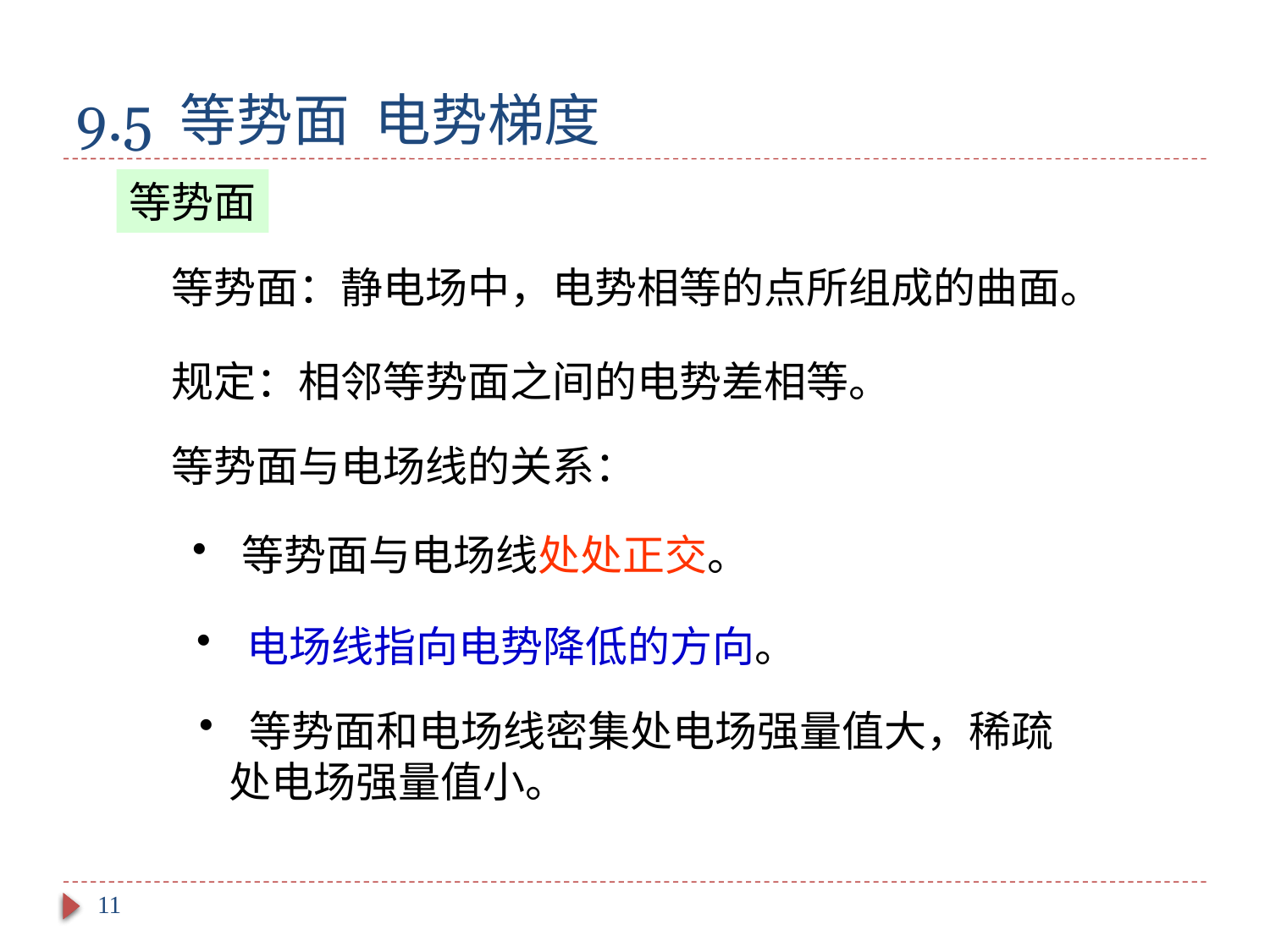

# 9.5 等势面  电势梯度
等势面
等势面：静电场中，电势相等的点所组成的曲面。
规定：相邻等势面之间的电势差相等。
等势面与电场线的关系：
 等势面与电场线处处正交。
 电场线指向电势降低的方向。
 等势面和电场线密集处电场强量值大，稀疏处电场强量值小。
11